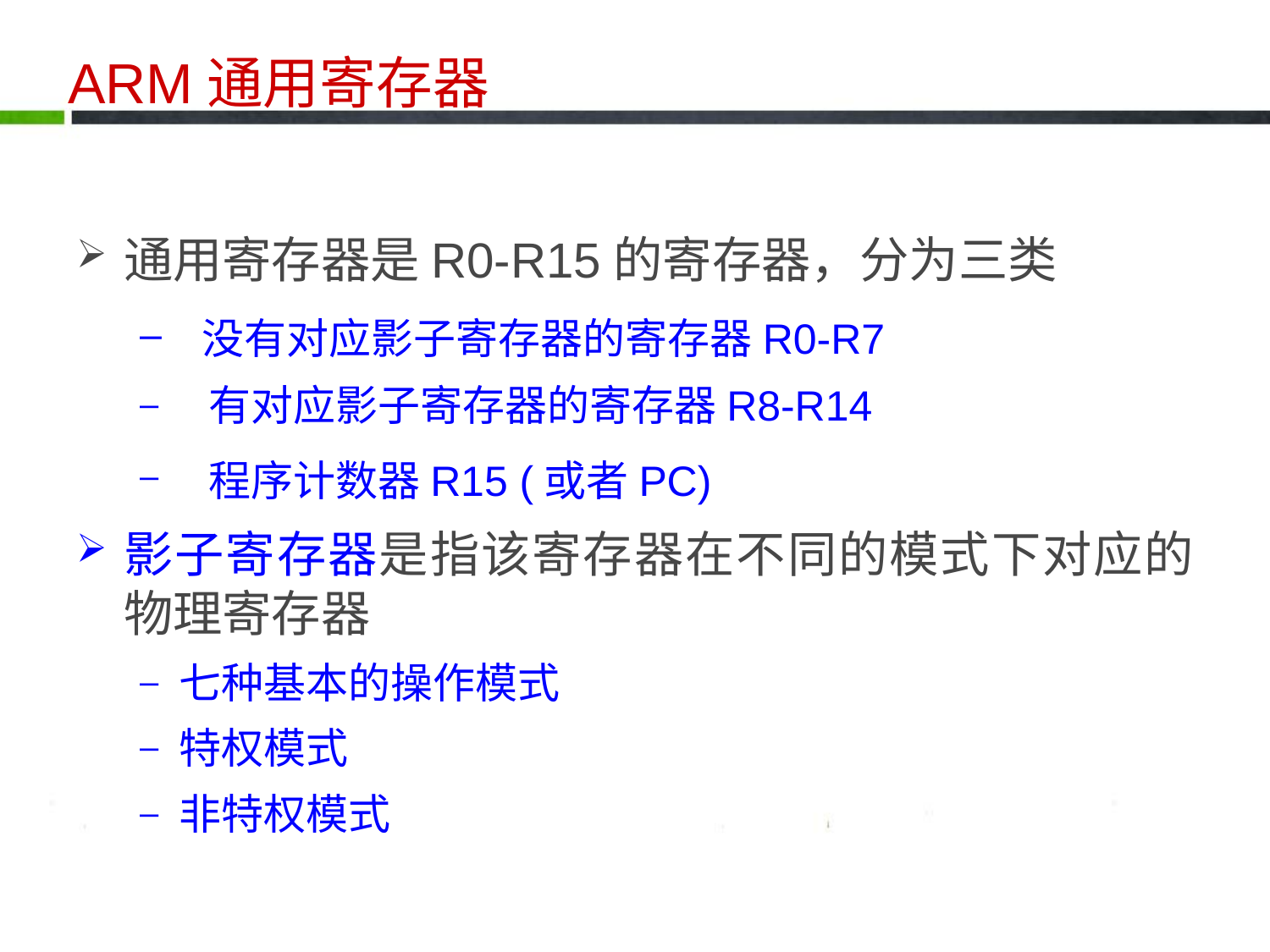

# ARM通用寄存器
通用寄存器是R0-R15的寄存器，分为三类
 没有对应影子寄存器的寄存器R0-R7
  有对应影子寄存器的寄存器R8-R14
  程序计数器R15 (或者PC)
影子寄存器是指该寄存器在不同的模式下对应的物理寄存器
七种基本的操作模式
特权模式
非特权模式